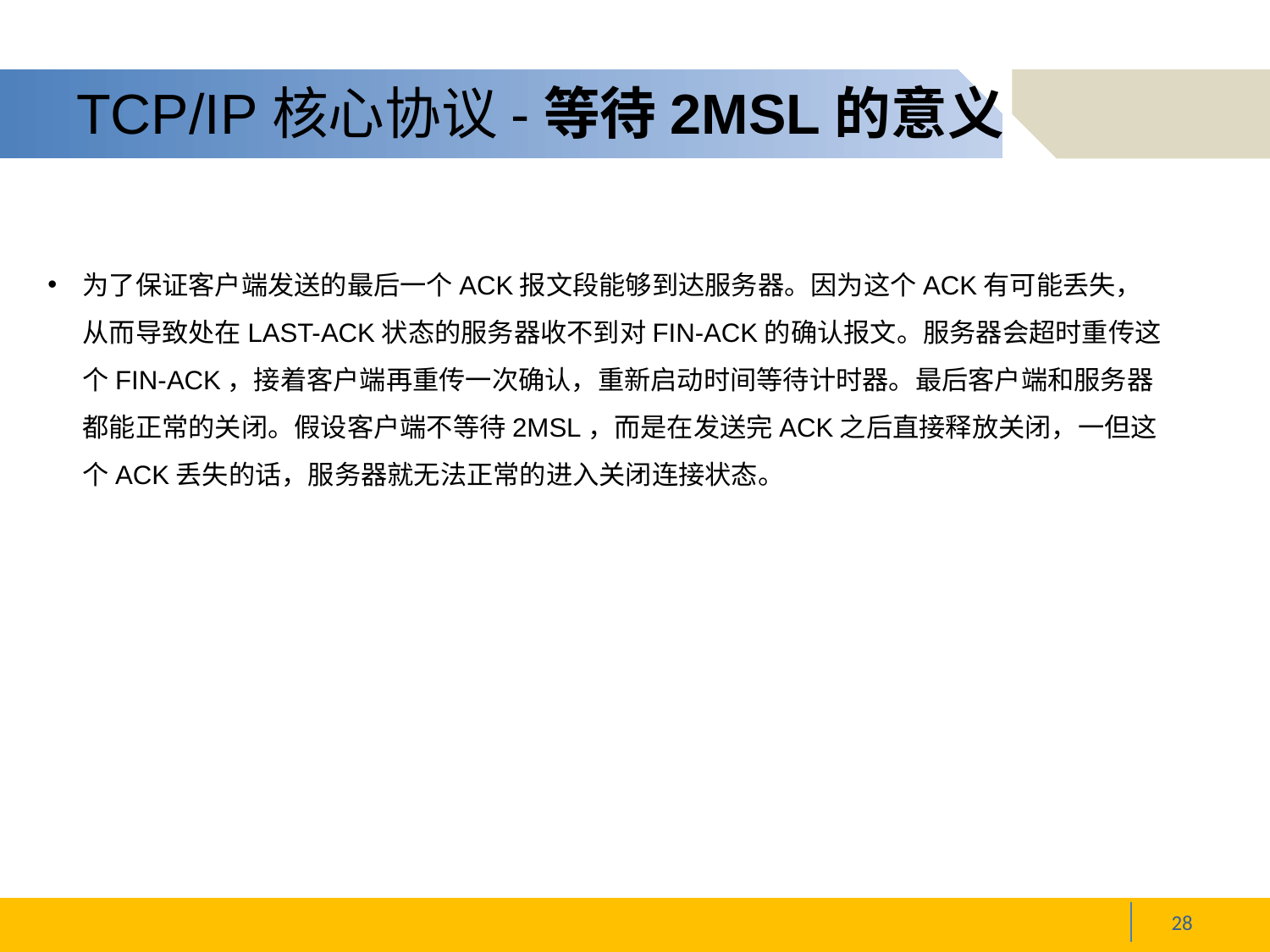

# TCP/IP核心协议-等待2MSL的意义
为了保证客户端发送的最后一个ACK报文段能够到达服务器。因为这个ACK有可能丢失，从而导致处在LAST-ACK状态的服务器收不到对FIN-ACK的确认报文。服务器会超时重传这个FIN-ACK，接着客户端再重传一次确认，重新启动时间等待计时器。最后客户端和服务器都能正常的关闭。假设客户端不等待2MSL，而是在发送完ACK之后直接释放关闭，一但这个ACK丢失的话，服务器就无法正常的进入关闭连接状态。
28